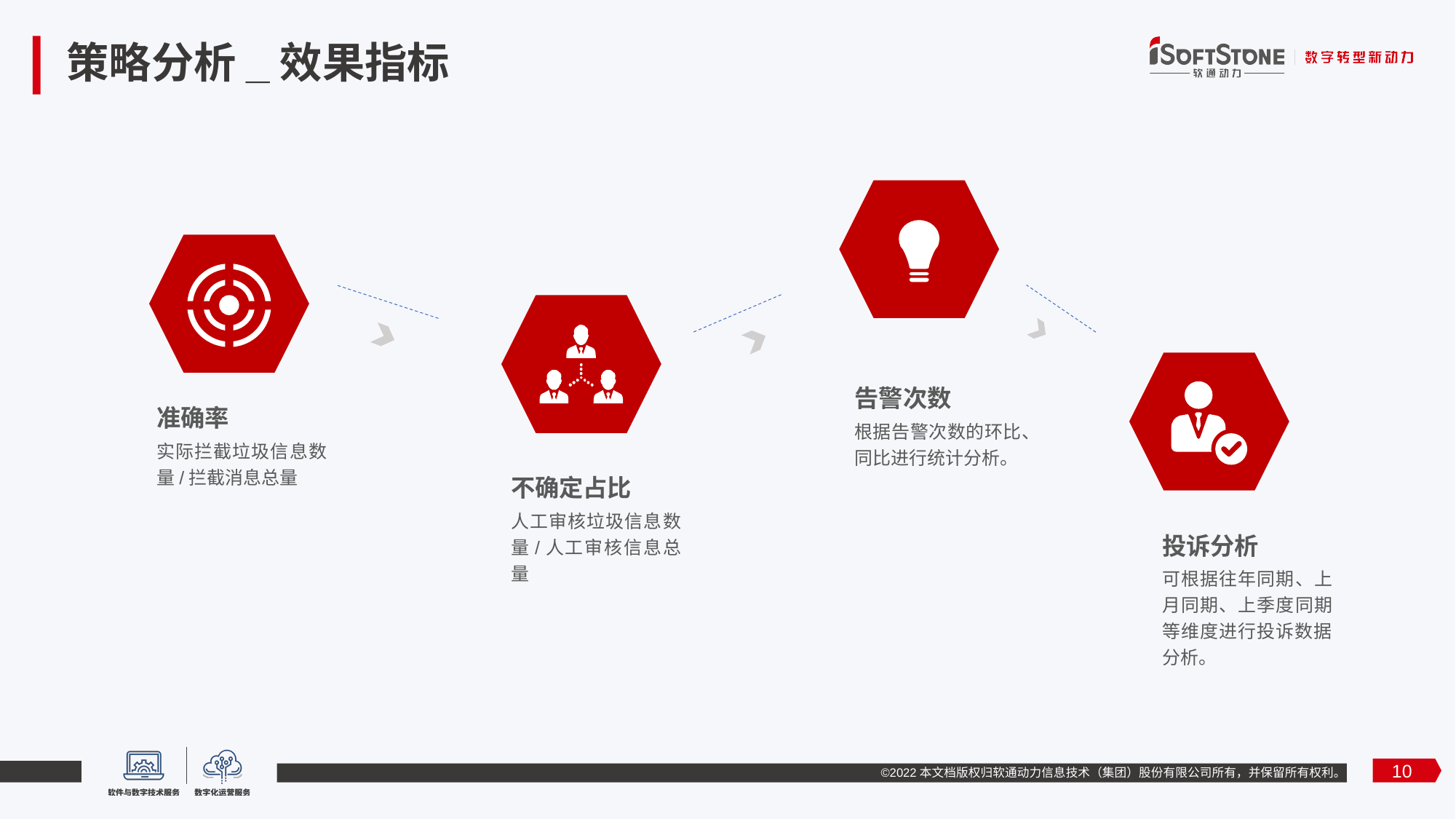

# 策略分析_效果指标

告警次数
根据告警次数的环比、同比进行统计分析。
准确率
实际拦截垃圾信息数量/拦截消息总量
不确定占比
人工审核垃圾信息数量/人工审核信息总量
投诉分析
可根据往年同期、上月同期、上季度同期等维度进行投诉数据分析。
10